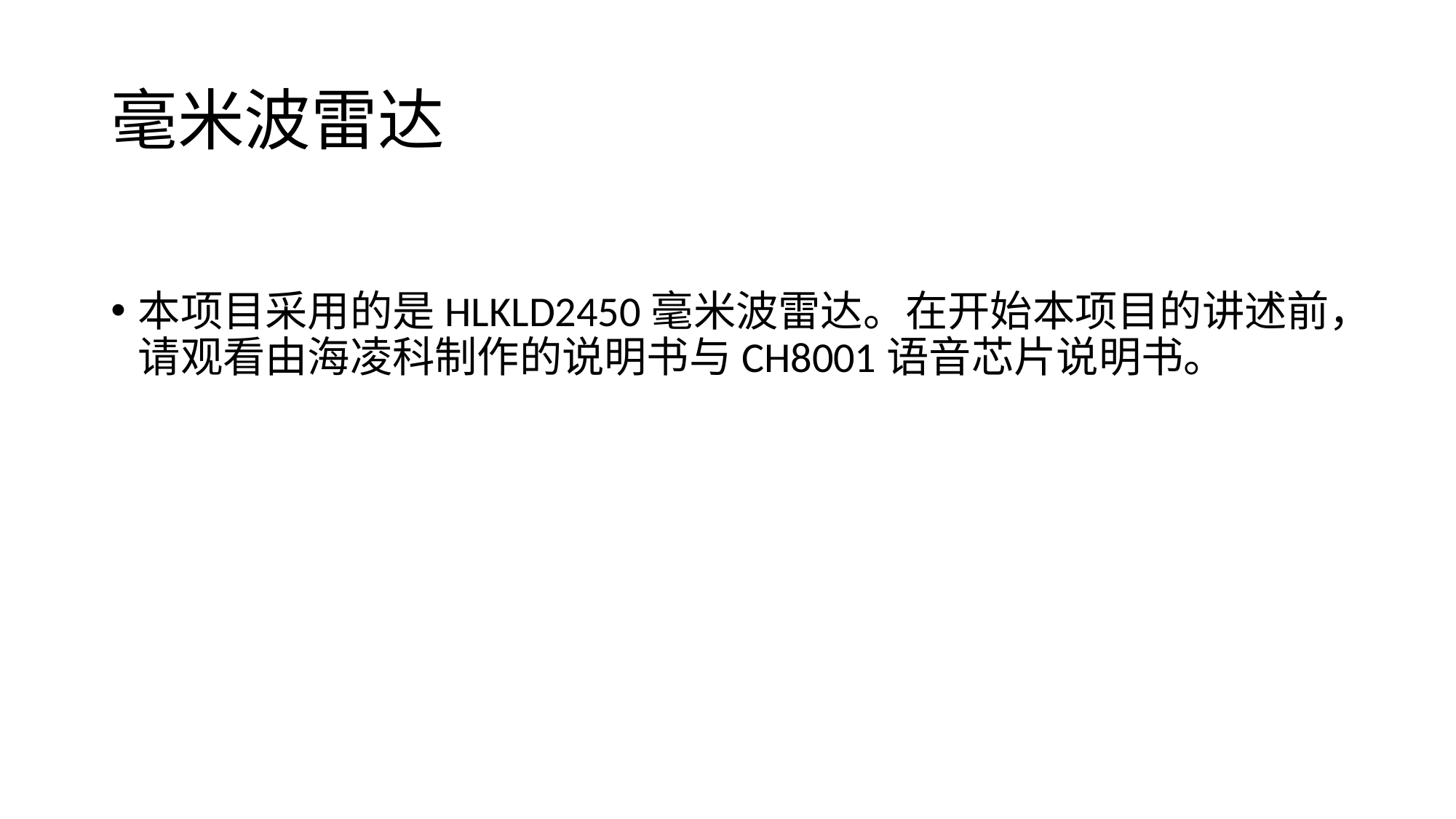

# 毫米波雷达

本项目采用的是HLKLD2450毫米波雷达。在开始本项目的讲述前，请观看由海凌科制作的说明书与CH8001语音芯片说明书。